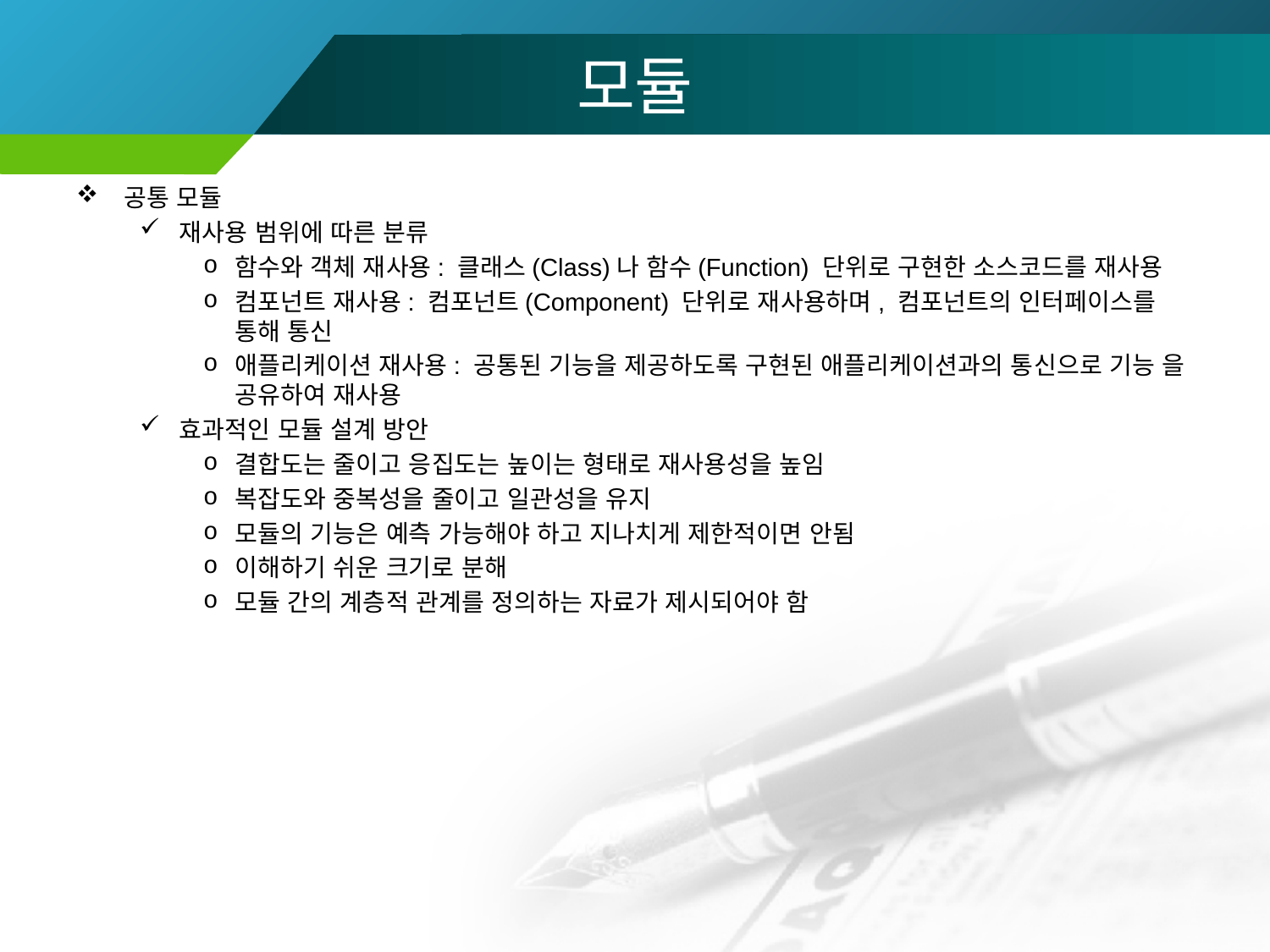

# 모듈
공통 모듈
재사용 범위에 따른 분류
함수와 객체 재사용: 클래스(Class)나 함수(Function) 단위로 구현한 소스코드를 재사용
컴포넌트 재사용: 컴포넌트(Component) 단위로 재사용하며, 컴포넌트의 인터페이스를 통해 통신
애플리케이션 재사용: 공통된 기능을 제공하도록 구현된 애플리케이션과의 통신으로 기능 을 공유하여 재사용
효과적인 모듈 설계 방안
결합도는 줄이고 응집도는 높이는 형태로 재사용성을 높임
복잡도와 중복성을 줄이고 일관성을 유지
모듈의 기능은 예측 가능해야 하고 지나치게 제한적이면 안됨
이해하기 쉬운 크기로 분해
모듈 간의 계층적 관계를 정의하는 자료가 제시되어야 함